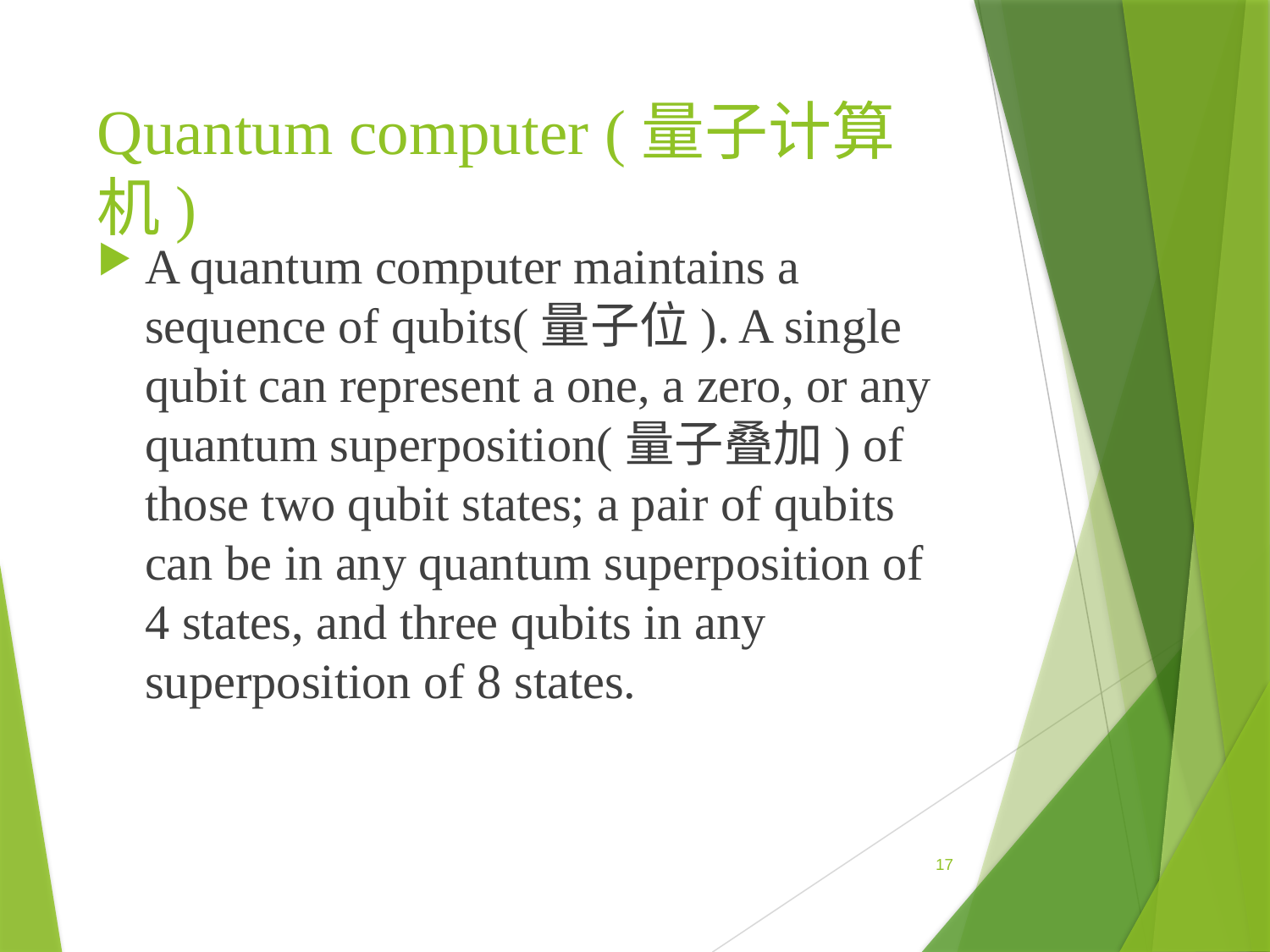

# Quantum computer (量子计算机)
A quantum computer maintains a sequence of qubits(量子位). A single qubit can represent a one, a zero, or any quantum superposition(量子叠加) of those two qubit states; a pair of qubits can be in any quantum superposition of 4 states, and three qubits in any superposition of 8 states.
17